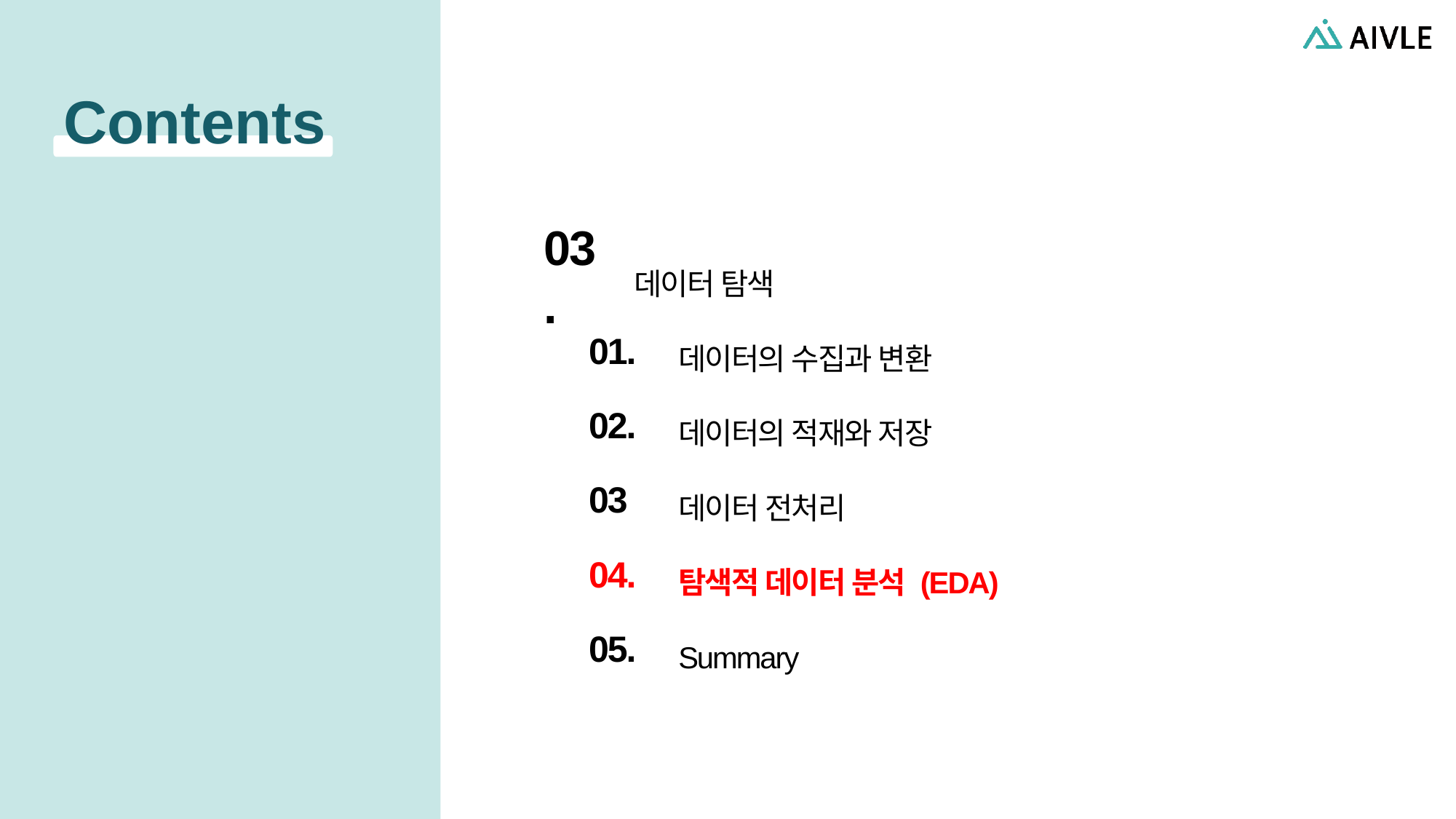

03.
데이터 탐색
01.
데이터의 수집과 변환
02.
데이터의 적재와 저장
03
데이터 전처리
04.
탐색적 데이터 분석 (EDA)
05.
Summary